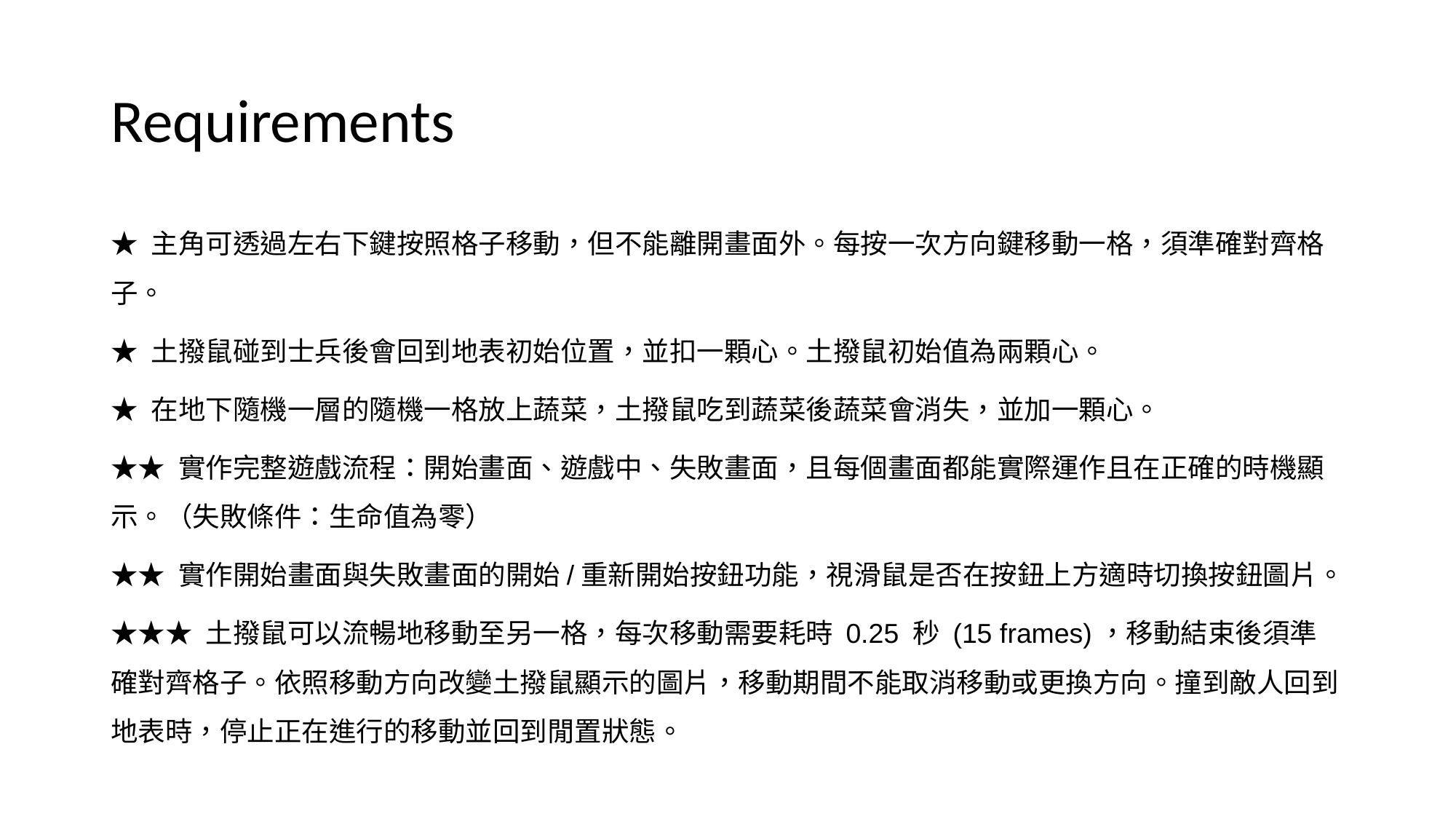

# Requirements
★ 主角可透過左右下鍵按照格子移動，但不能離開畫面外。每按一次方向鍵移動一格，須準確對齊格子。
★ 土撥鼠碰到士兵後會回到地表初始位置，並扣一顆心。土撥鼠初始值為兩顆心。
★ 在地下隨機一層的隨機一格放上蔬菜，土撥鼠吃到蔬菜後蔬菜會消失，並加一顆心。
★★ 實作完整遊戲流程：開始畫面、遊戲中、失敗畫面，且每個畫面都能實際運作且在正確的時機顯示。（失敗條件：生命值為零）
★★ 實作開始畫面與失敗畫面的開始/重新開始按鈕功能，視滑鼠是否在按鈕上方適時切換按鈕圖片。
★★★ 土撥鼠可以流暢地移動至另一格，每次移動需要耗時 0.25 秒 (15 frames)，移動結束後須準確對齊格子。依照移動方向改變土撥鼠顯示的圖片，移動期間不能取消移動或更換方向。撞到敵人回到地表時，停止正在進行的移動並回到閒置狀態。